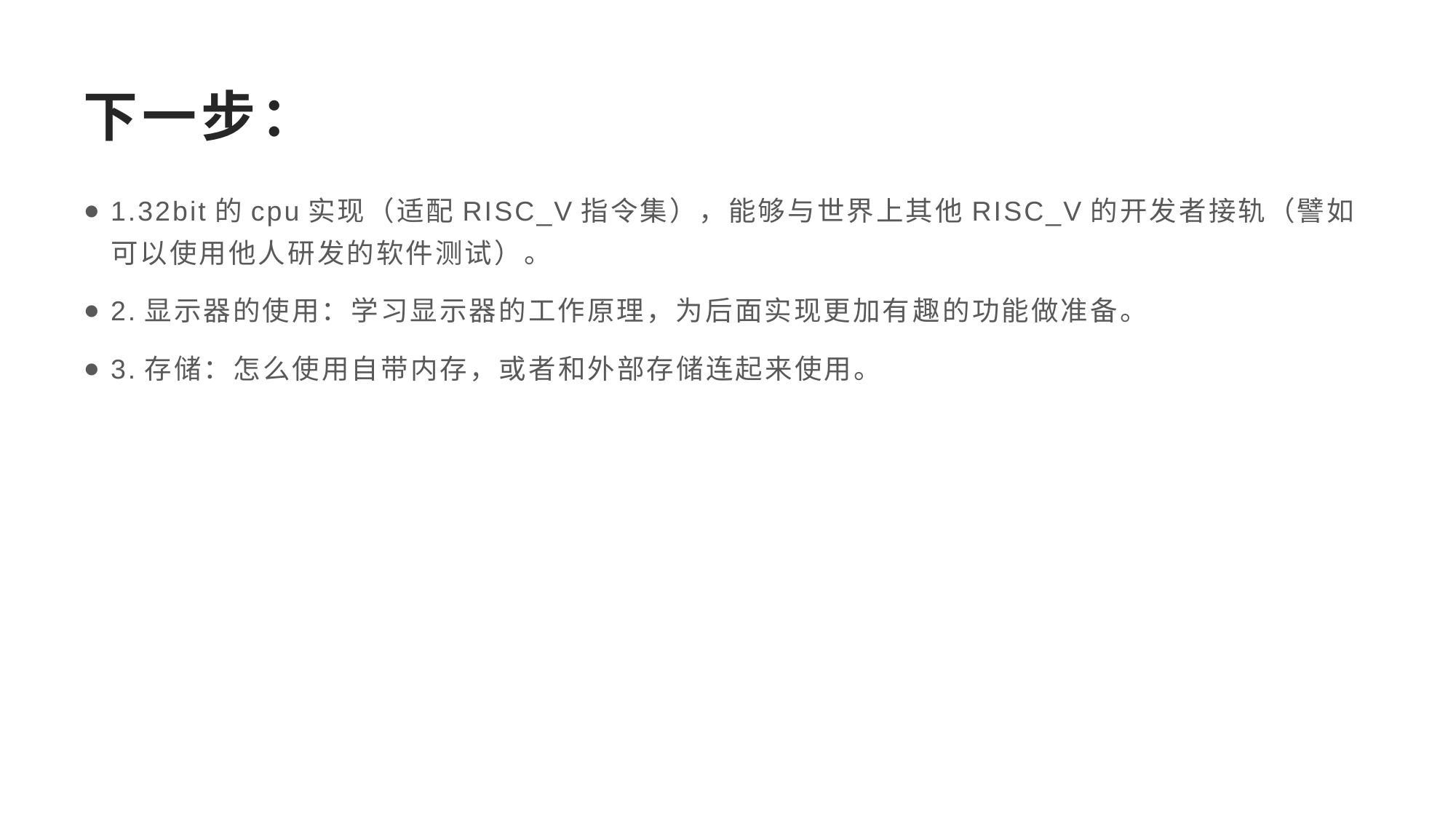

# 下一步：
1.32bit的cpu实现（适配RISC_V指令集），能够与世界上其他RISC_V的开发者接轨（譬如可以使用他人研发的软件测试）。
2.显示器的使用：学习显示器的工作原理，为后面实现更加有趣的功能做准备。
3.存储：怎么使用自带内存，或者和外部存储连起来使用。